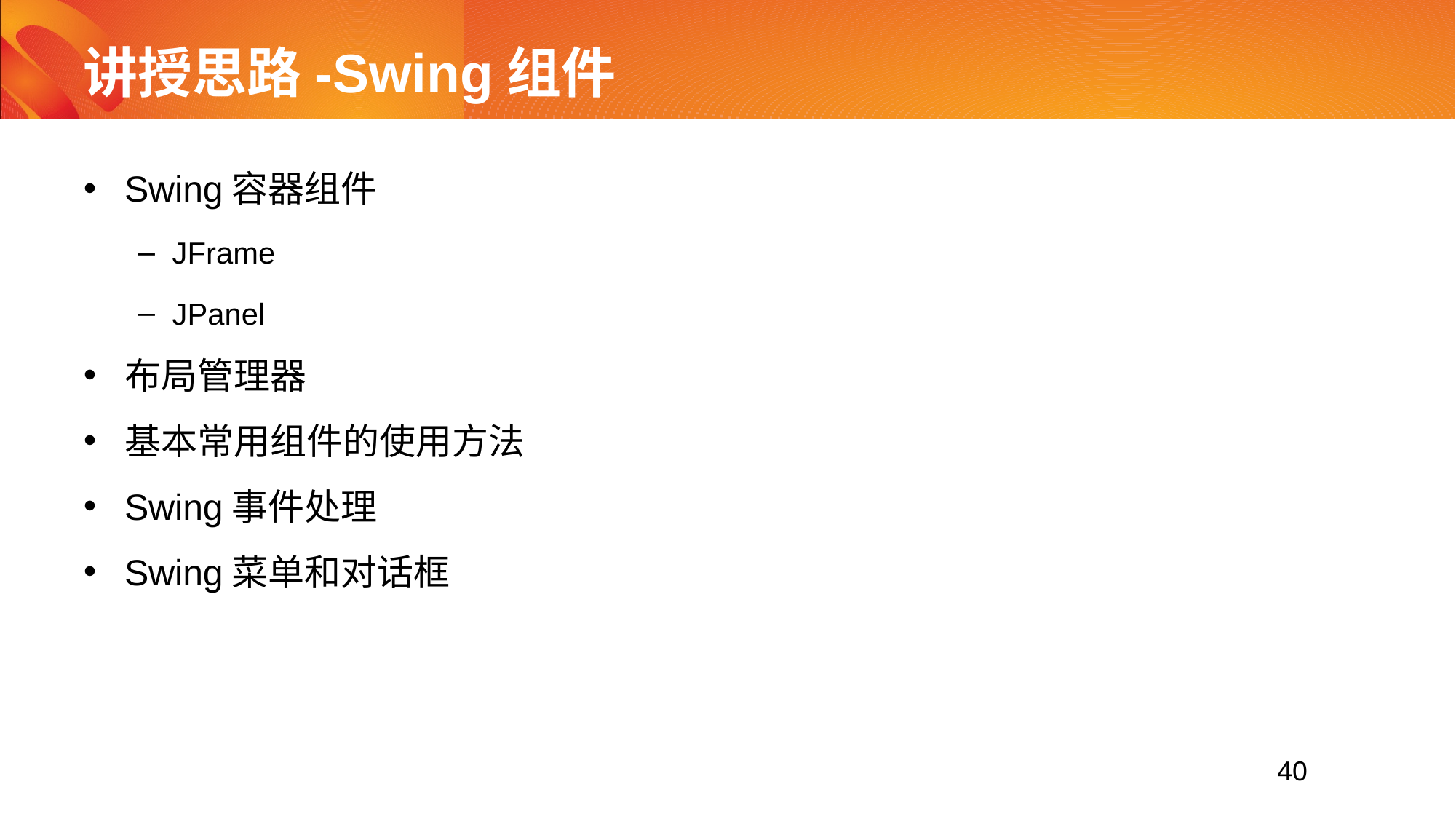

# 讲授思路-Swing组件
Swing容器组件
JFrame
JPanel
布局管理器
基本常用组件的使用方法
Swing事件处理
Swing菜单和对话框